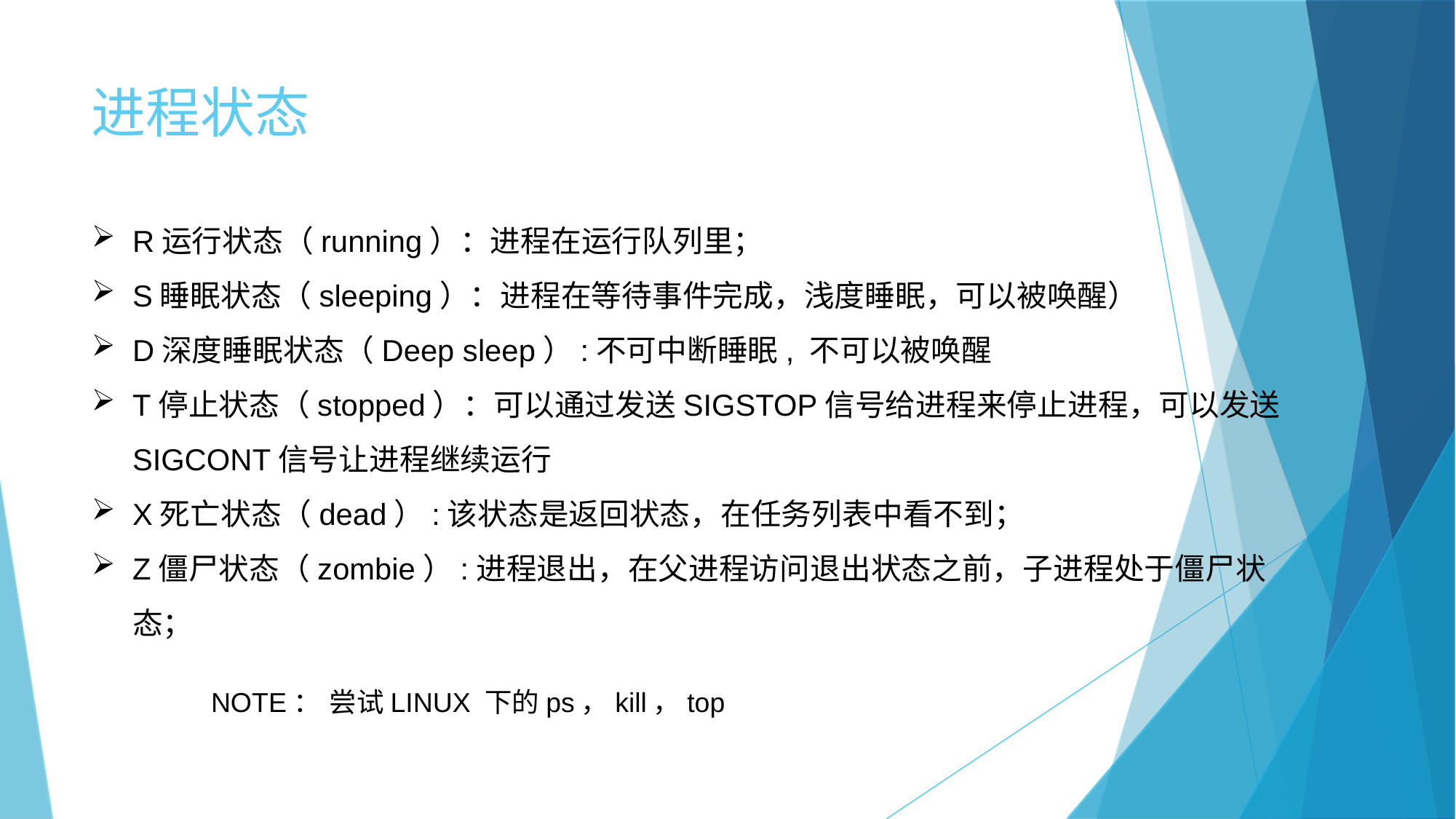

进程状态
R运行状态（running）：进程在运行队列里；
S睡眠状态（sleeping）：进程在等待事件完成，浅度睡眠，可以被唤醒）
D深度睡眠状态（Deep sleep）:不可中断睡眠, 不可以被唤醒
T停止状态（stopped）：可以通过发送SIGSTOP信号给进程来停止进程，可以发送SIGCONT信号让进程继续运行
X死亡状态（dead）:该状态是返回状态，在任务列表中看不到；
Z僵尸状态（zombie）:进程退出，在父进程访问退出状态之前，子进程处于僵尸状态；
NOTE： 尝试LINUX 下的ps，kill，top